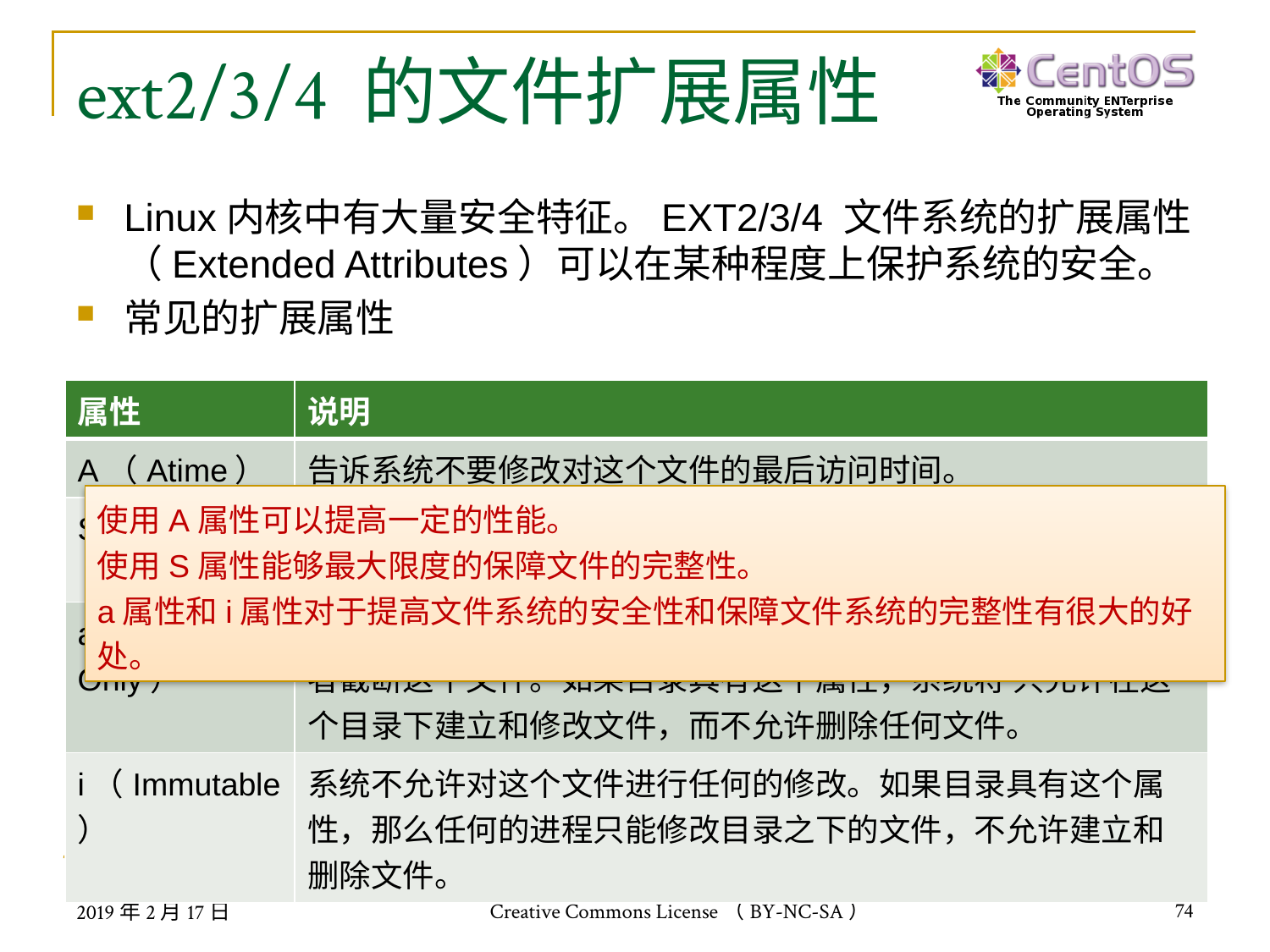

# ext2/3/4 的文件扩展属性
Linux内核中有大量安全特征。EXT2/3/4 文件系统的扩展属性（Extended Attributes）可以在某种程度上保护系统的安全。
常见的扩展属性
| 属性 | 说明 |
| --- | --- |
| A（Atime） | 告诉系统不要修改对这个文件的最后访问时间。 |
| S（Sync） | 一旦应用程序对这个文件执行了写操作，使系统立刻把修改的结果写到磁盘。 |
| a（Append Only） | 系统只允许在这个文件之后追加数据，不允许任何进程覆盖或者截断这个文件。如果目录具有这个属性，系统将 只允许在这个目录下建立和修改文件，而不允许删除任何文件。 |
| i（Immutable） | 系统不允许对这个文件进行任何的修改。如果目录具有这个属性，那么任何的进程只能修改目录之下的文件，不允许建立和删除文件。 |
使用A属性可以提高一定的性能。
使用S属性能够最大限度的保障文件的完整性。
a属性和i属性对于提高文件系统的安全性和保障文件系统的完整性有很大的好处。
梁如军（linuxbooks@126.com）
Creative Commons License（BY-NC-SA）
2019年2月17日
74